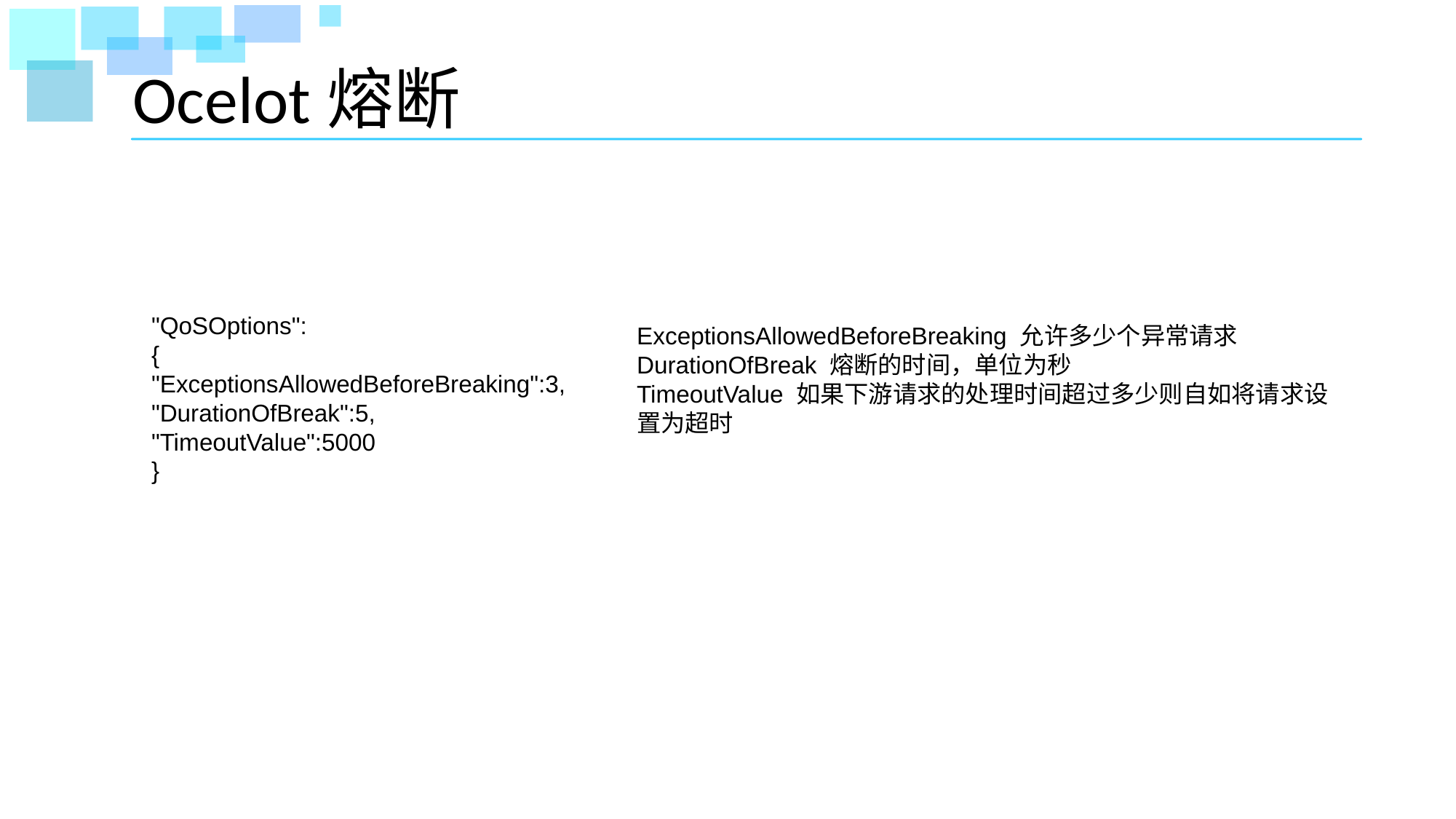

# Ocelot熔断
"QoSOptions":
{
"ExceptionsAllowedBeforeBreaking":3,
"DurationOfBreak":5,
"TimeoutValue":5000
}
ExceptionsAllowedBeforeBreaking 允许多少个异常请求
DurationOfBreak 熔断的时间，单位为秒
TimeoutValue 如果下游请求的处理时间超过多少则自如将请求设置为超时